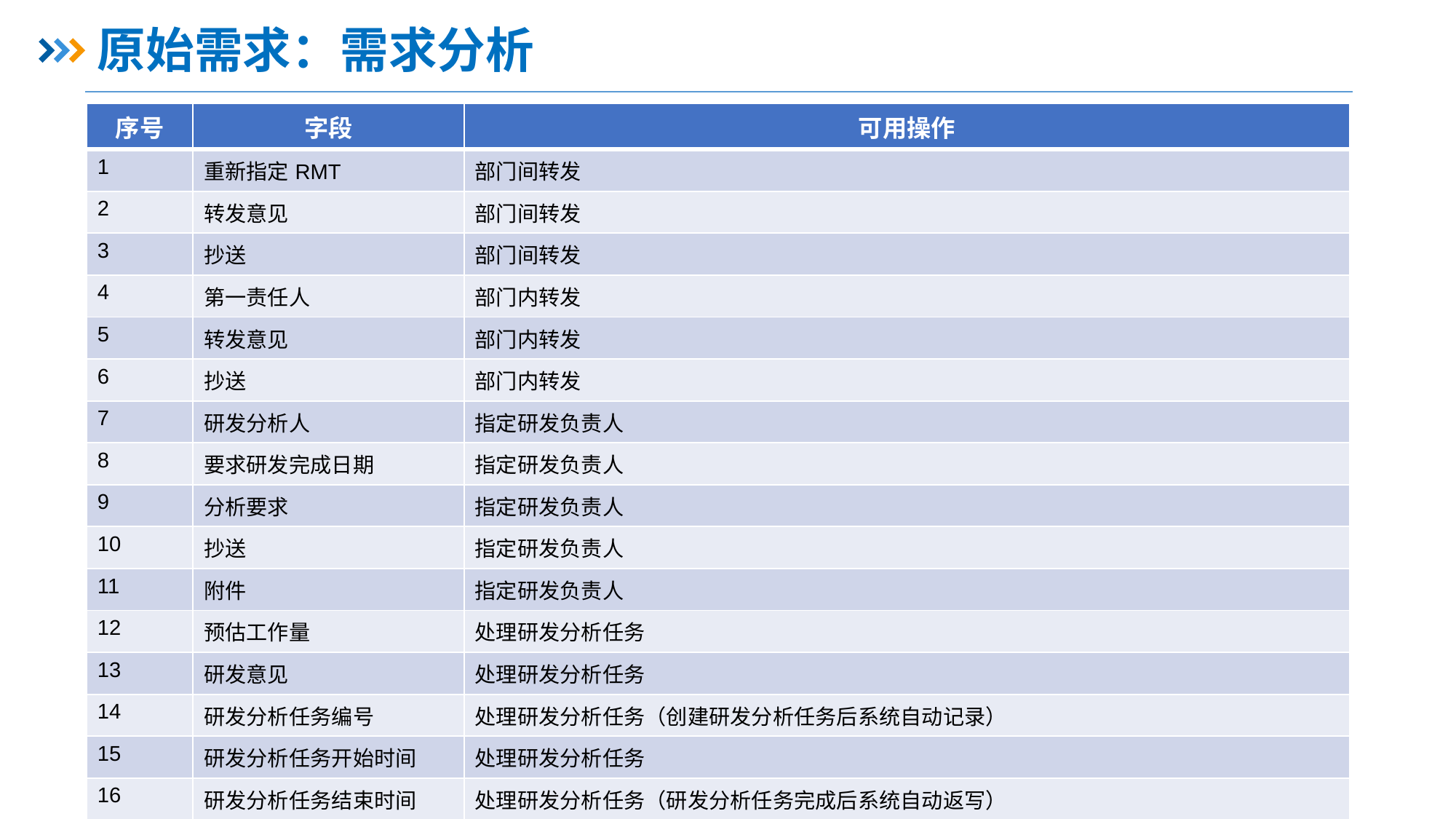

# 原始需求：需求分析
| 序号 | 字段 | 可用操作 |
| --- | --- | --- |
| 1 | 重新指定RMT | 部门间转发 |
| 2 | 转发意见 | 部门间转发 |
| 3 | 抄送 | 部门间转发 |
| 4 | 第一责任人 | 部门内转发 |
| 5 | 转发意见 | 部门内转发 |
| 6 | 抄送 | 部门内转发 |
| 7 | 研发分析人 | 指定研发负责人 |
| 8 | 要求研发完成日期 | 指定研发负责人 |
| 9 | 分析要求 | 指定研发负责人 |
| 10 | 抄送 | 指定研发负责人 |
| 11 | 附件 | 指定研发负责人 |
| 12 | 预估工作量 | 处理研发分析任务 |
| 13 | 研发意见 | 处理研发分析任务 |
| 14 | 研发分析任务编号 | 处理研发分析任务（创建研发分析任务后系统自动记录） |
| 15 | 研发分析任务开始时间 | 处理研发分析任务 |
| 16 | 研发分析任务结束时间 | 处理研发分析任务（研发分析任务完成后系统自动返写） |
| 17 | 抄送 | 处理研发分析任务 |
| 18 | 附件 |  |